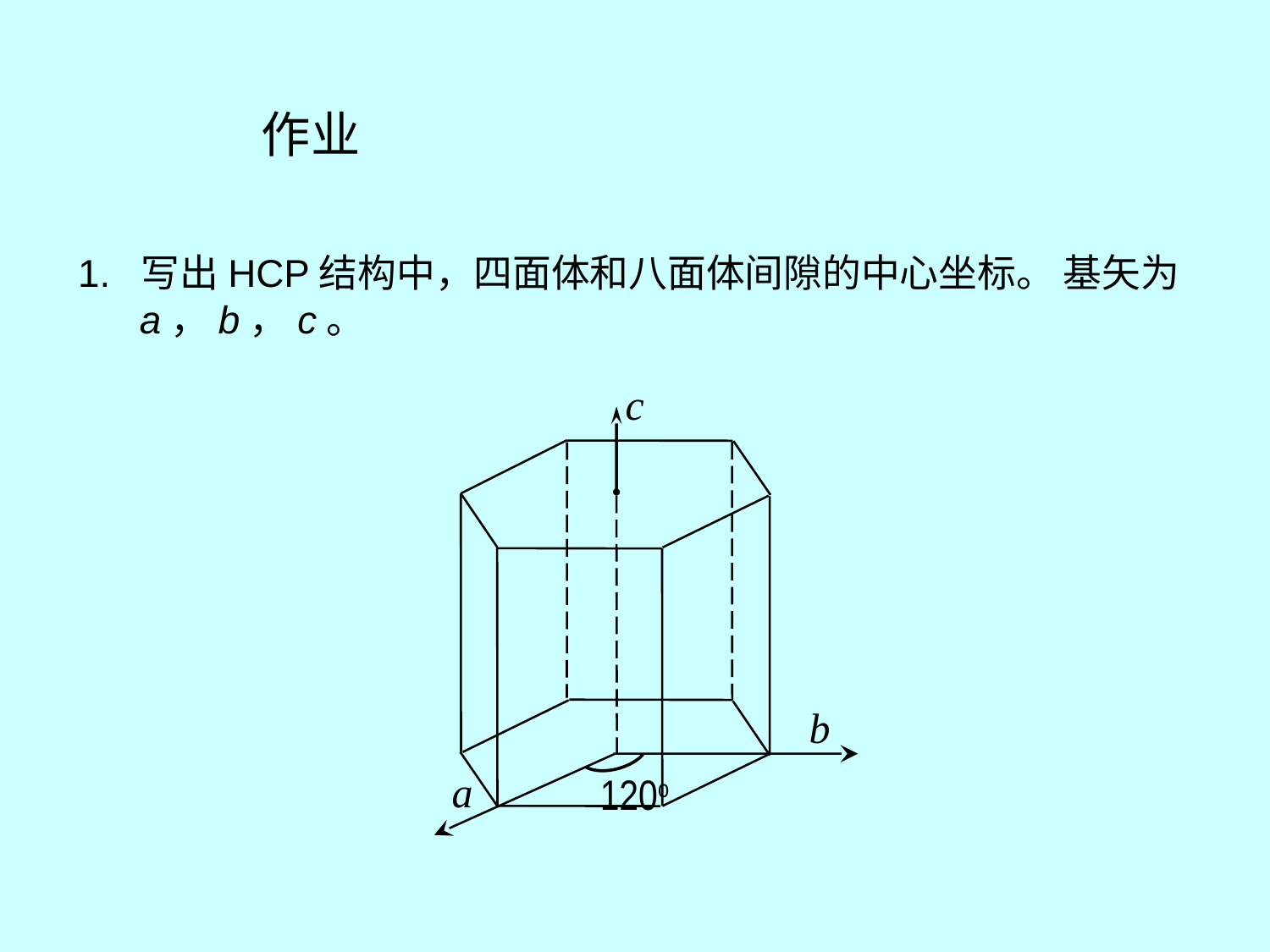

作业
1.  写出HCP结构中，四面体和八面体间隙的中心坐标。 基矢为a，b，c。
c

b

a
120o